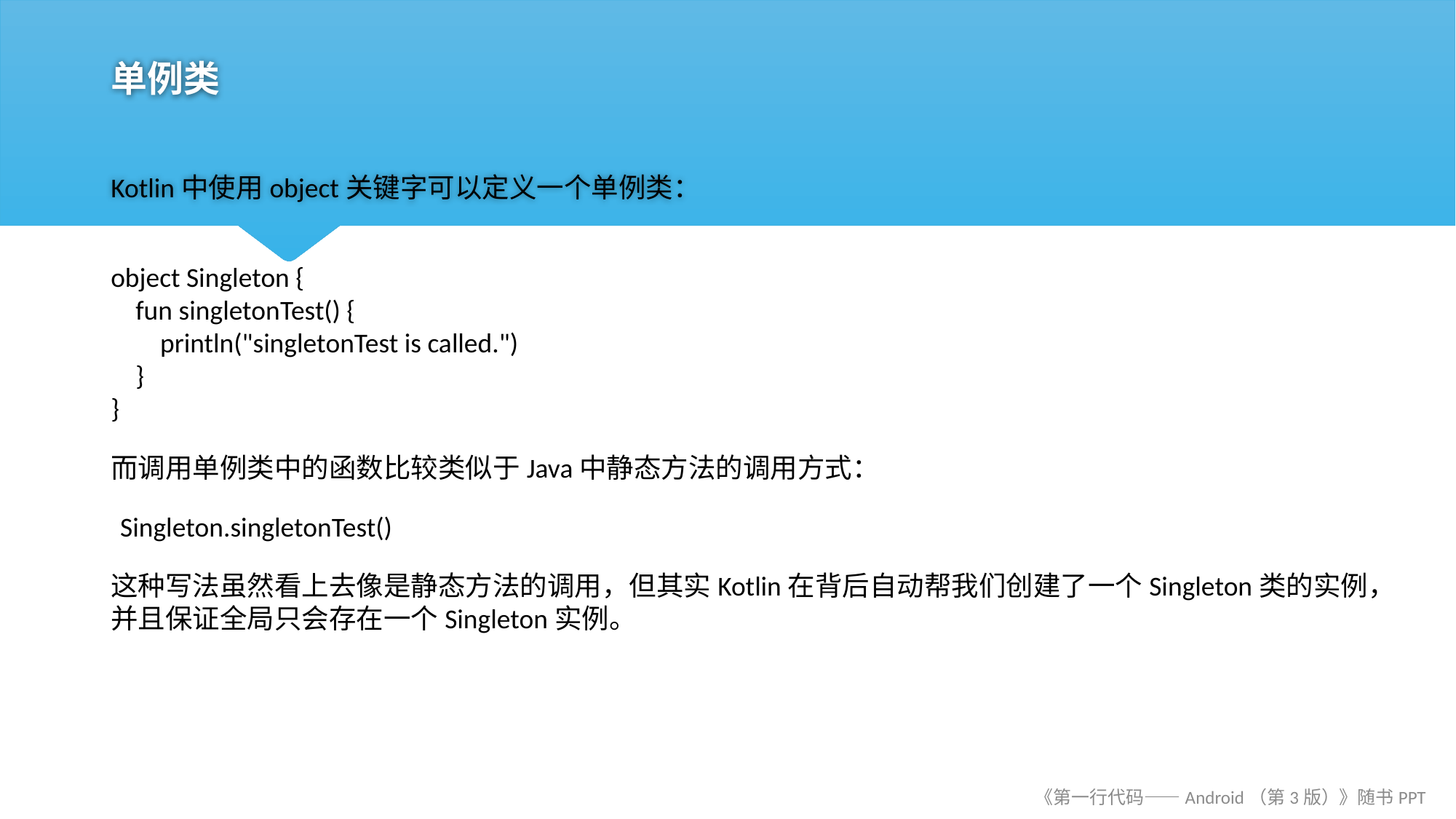

# 单例类
Kotlin中使用object关键字可以定义一个单例类：
object Singleton {
    fun singletonTest() {
        println("singletonTest is called.")
    }
}
而调用单例类中的函数比较类似于Java中静态方法的调用方式：
Singleton.singletonTest()
这种写法虽然看上去像是静态方法的调用，但其实Kotlin在背后自动帮我们创建了一个Singleton类的实例，并且保证全局只会存在一个Singleton实例。